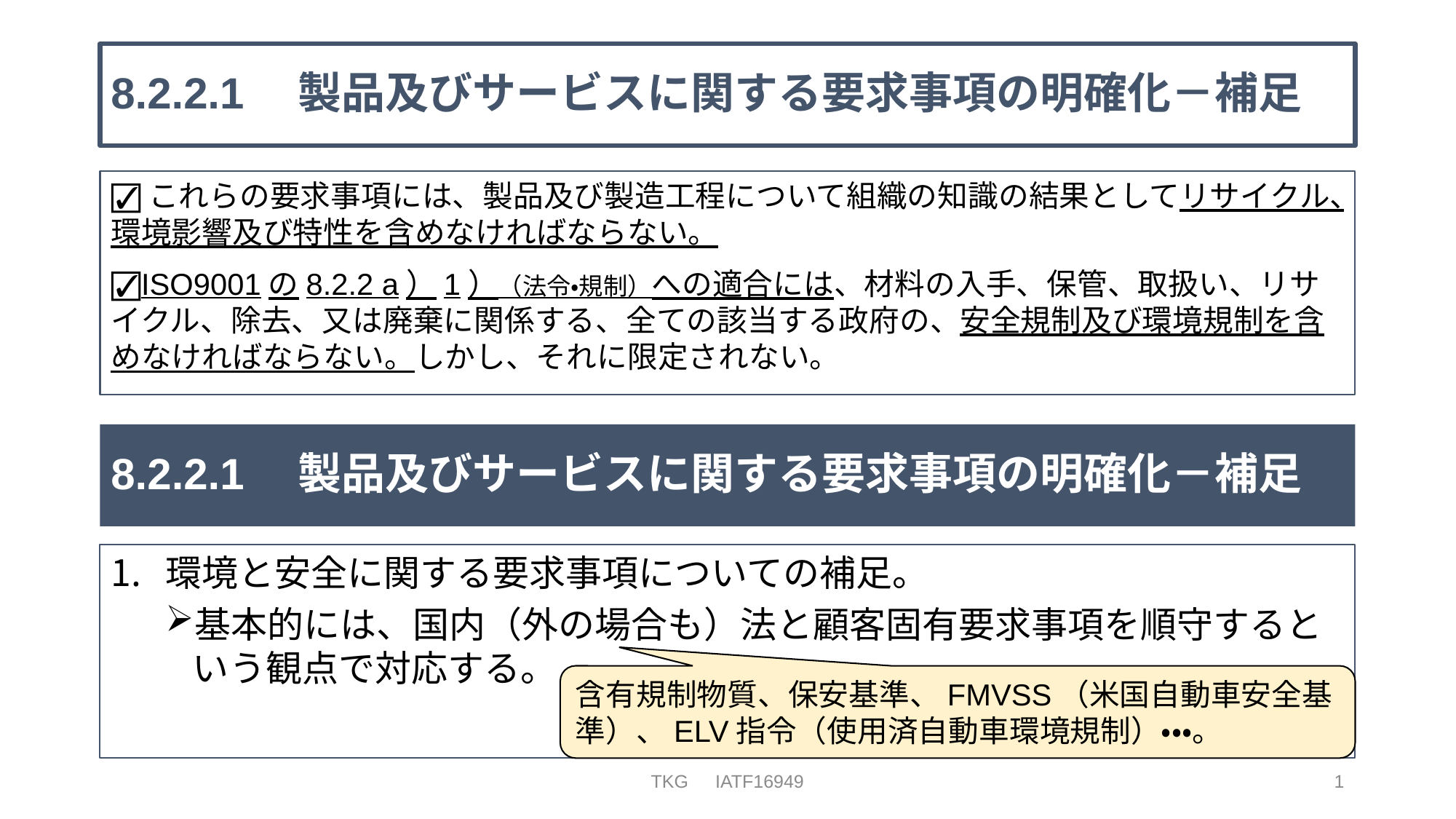

# 8.2.2.1　製品及びサービスに関する要求事項の明確化－補足
☑これらの要求事項には、製品及び製造工程について組織の知識の結果としてリサイクル、環境影響及び特性を含めなければならない。
☑ISO9001の8.2.2 a）1）（法令・規制）への適合には、材料の入手、保管、取扱い、リサイクル、除去、又は廃棄に関係する、全ての該当する政府の、安全規制及び環境規制を含めなければならない。しかし、それに限定されない。
8.2.2.1　製品及びサービスに関する要求事項の明確化－補足
環境と安全に関する要求事項についての補足。
基本的には、国内（外の場合も）法と顧客固有要求事項を順守するという観点で対応する。
含有規制物質、保安基準、FMVSS（米国自動車安全基準）、ELV指令（使用済自動車環境規制）・・・。
TKG　IATF16949
1